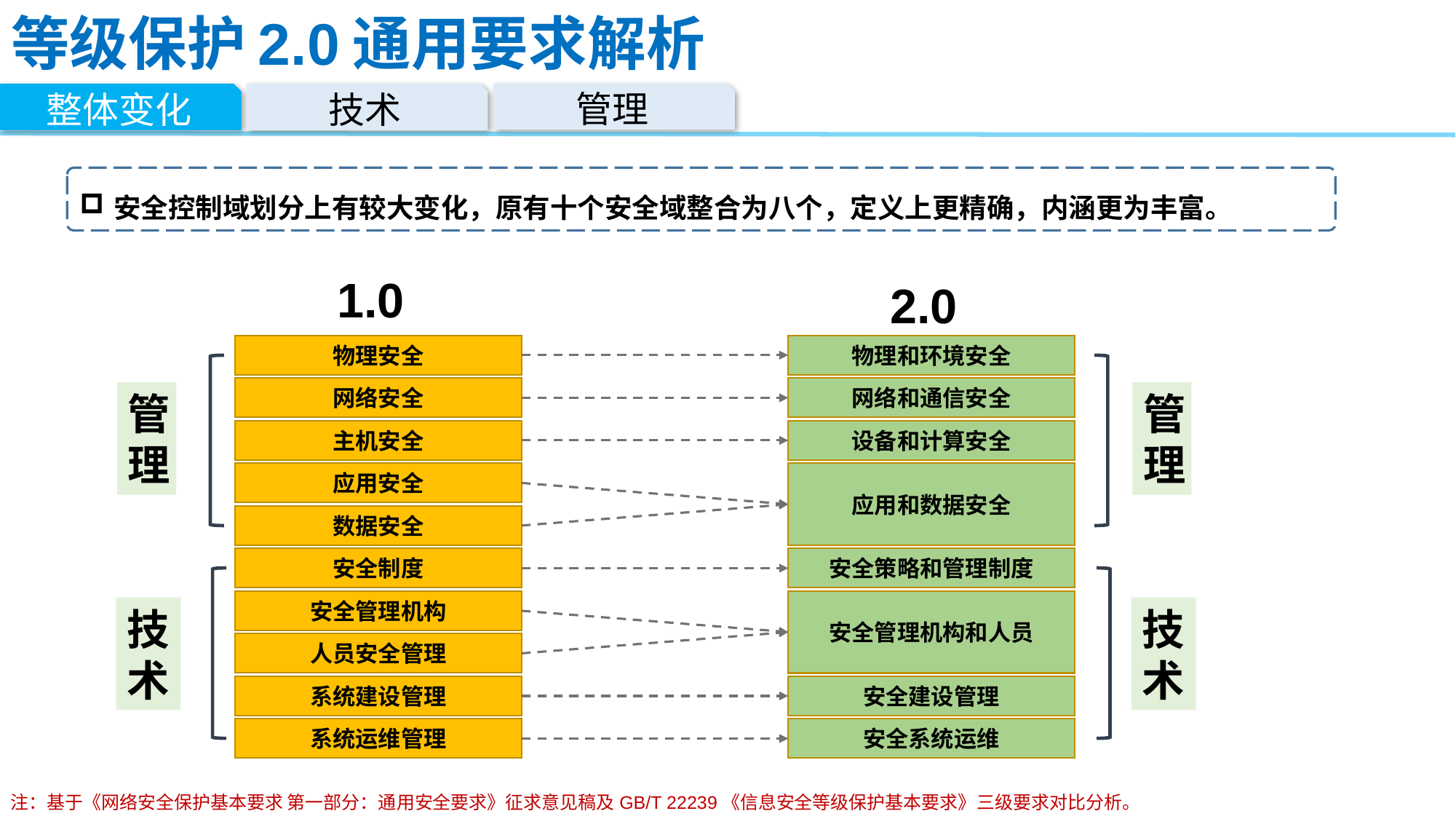

# 等级保护2.0通用要求解析
管理
整体变化
技术
安全控制域划分上有较大变化，原有十个安全域整合为八个，定义上更精确，内涵更为丰富。
1.0
2.0
物理安全
物理和环境安全
网络安全
网络和通信安全
主机安全
设备和计算安全
应用安全
应用和数据安全
数据安全
安全策略和管理制度
安全制度
安全管理机构和人员
安全管理机构
人员安全管理
安全建设管理
系统建设管理
系统运维管理
安全系统运维

管理
管理

技术
技术
注：基于《网络安全保护基本要求 第一部分：通用安全要求》征求意见稿及GB/T 22239《信息安全等级保护基本要求》三级要求对比分析。